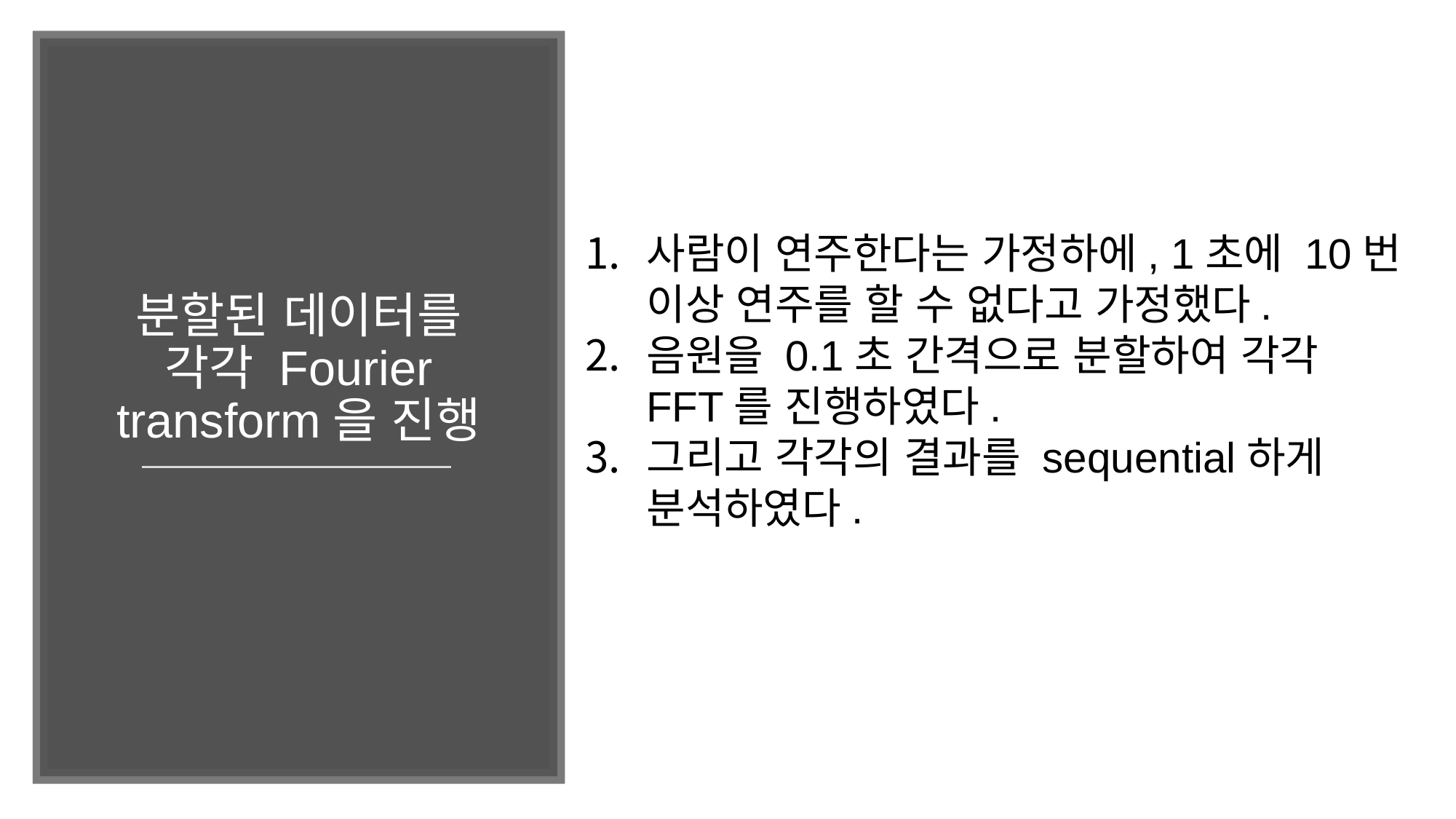

# 분할된 데이터를 각각 Fourier transform을 진행
사람이 연주한다는 가정하에, 1초에 10번 이상 연주를 할 수 없다고 가정했다.
음원을 0.1초 간격으로 분할하여 각각 FFT를 진행하였다.
그리고 각각의 결과를 sequential하게 분석하였다.